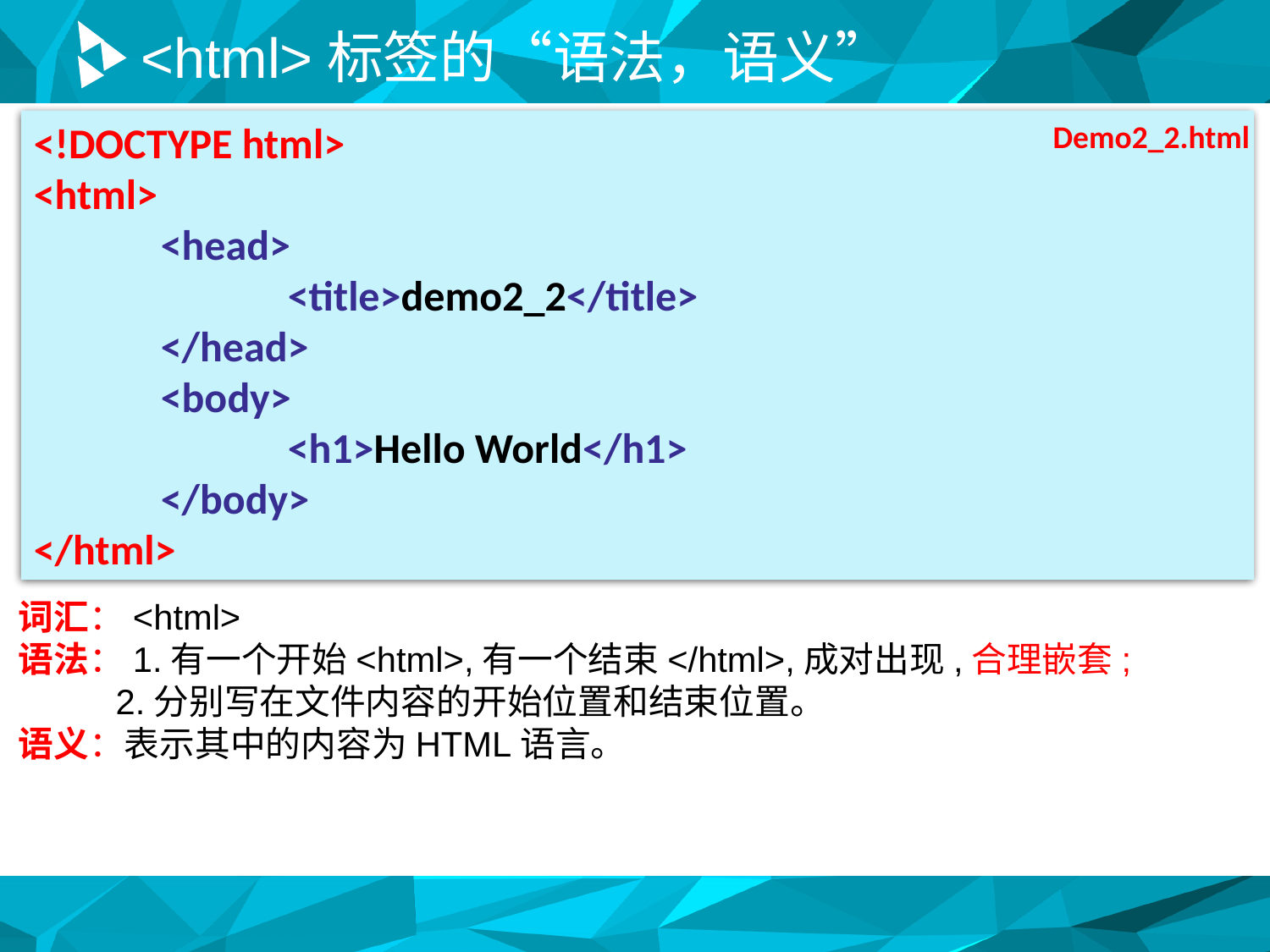

# <html>标签的“语法，语义”
<!DOCTYPE html>
<html>
	<head>
		<title>demo2_2</title>
	</head>
	<body>
		<h1>Hello World</h1>
	</body>
</html>
Demo2_2.html
词汇：<html>
语法：1.有一个开始<html>,有一个结束</html>,成对出现,合理嵌套;
          2.分别写在文件内容的开始位置和结束位置。
语义：表示其中的内容为HTML语言。